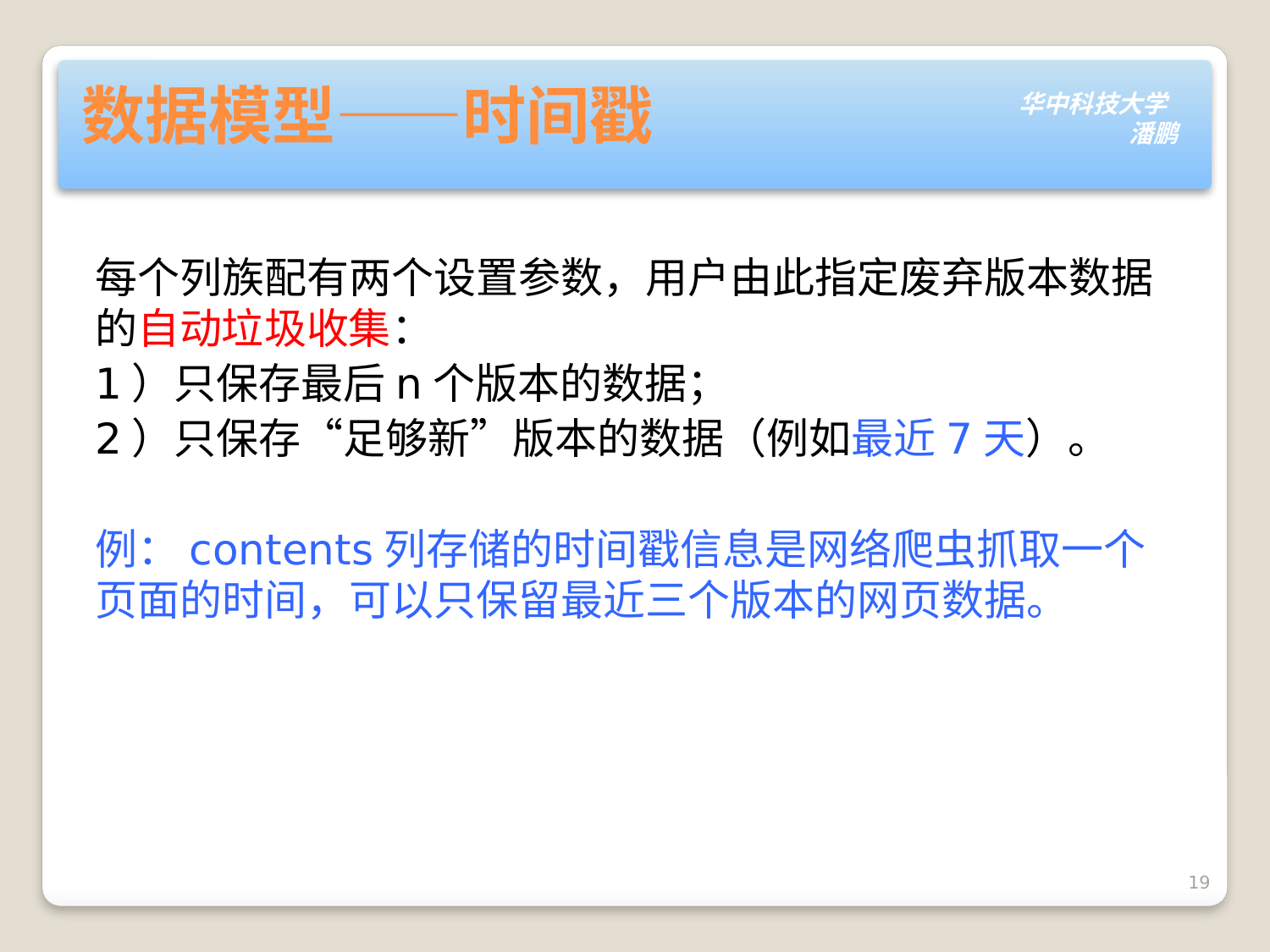

# 数据模型——时间戳
每个列族配有两个设置参数，用户由此指定废弃版本数据的自动垃圾收集：
1）只保存最后n个版本的数据；
2）只保存“足够新”版本的数据（例如最近7天）。

例：contents列存储的时间戳信息是网络爬虫抓取一个页面的时间，可以只保留最近三个版本的网页数据。
19